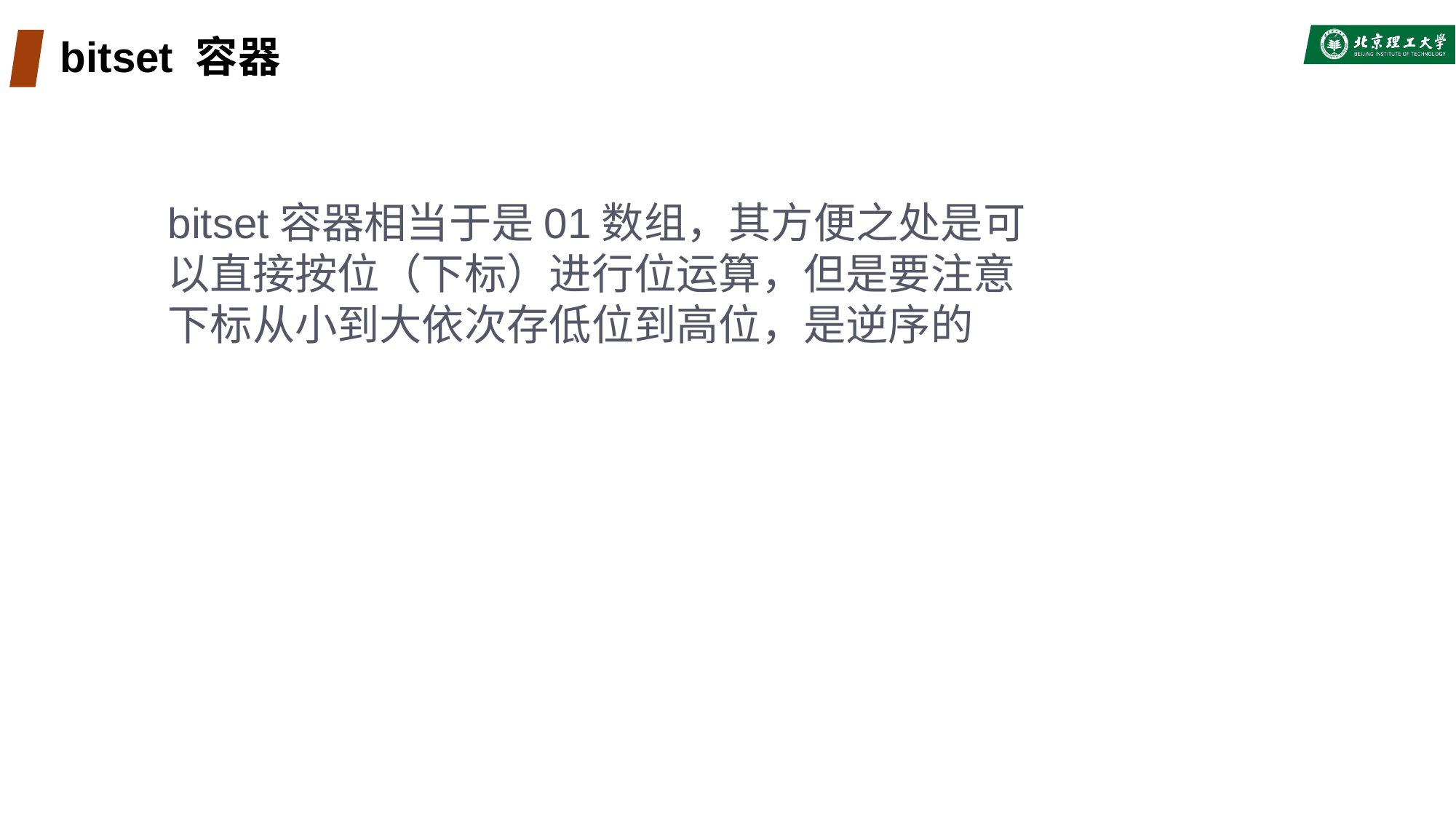

# bitset 容器
bitset容器相当于是01数组，其方便之处是可以直接按位（下标）进行位运算，但是要注意下标从小到大依次存低位到高位，是逆序的